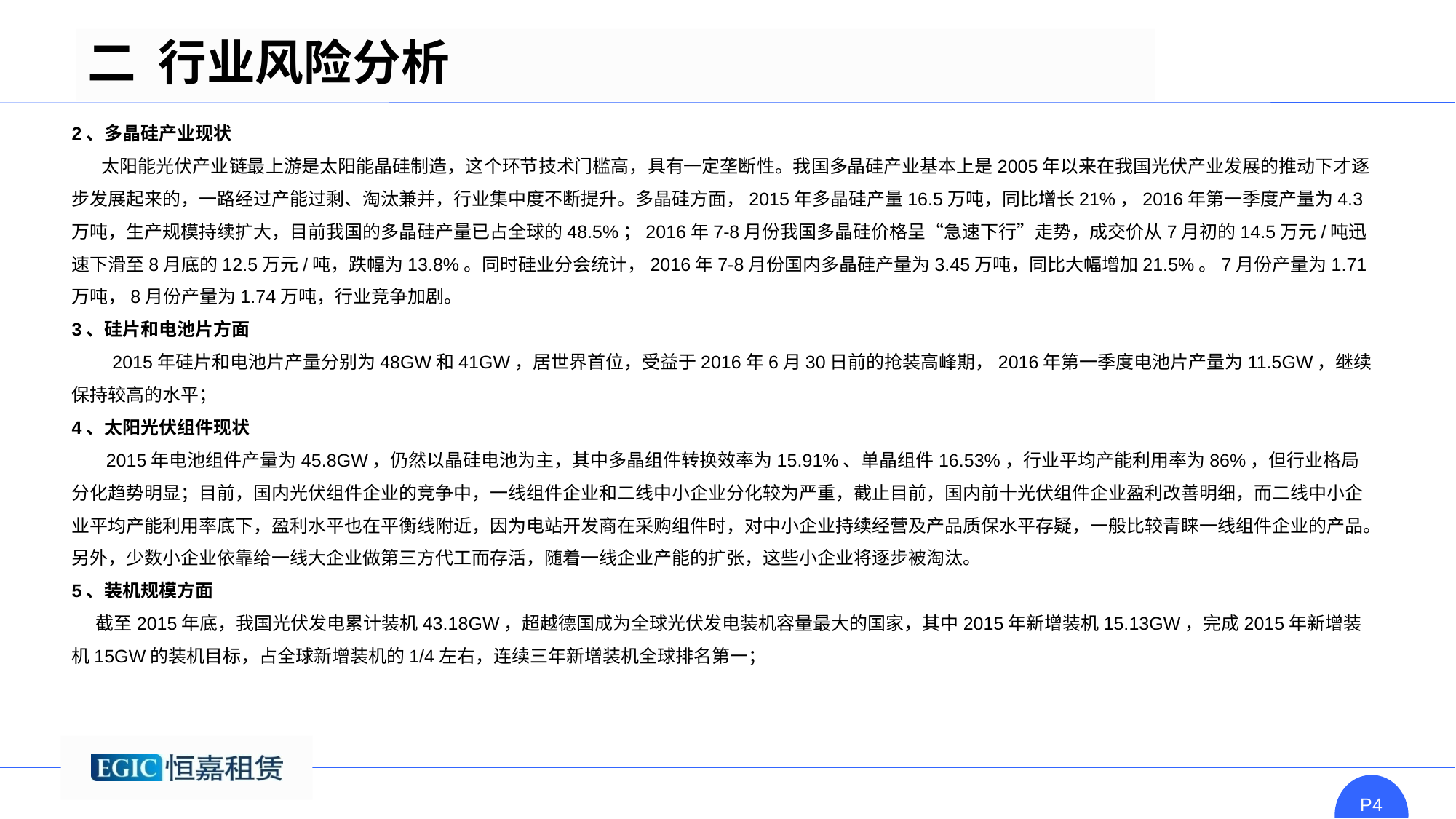

二  行业风险分析
2、多晶硅产业现状
　   太阳能光伏产业链最上游是太阳能晶硅制造，这个环节技术门槛高，具有一定垄断性。我国多晶硅产业基本上是2005年以来在我国光伏产业发展的推动下才逐步发展起来的，一路经过产能过剩、淘汰兼并，行业集中度不断提升。多晶硅方面，2015年多晶硅产量16.5万吨，同比增长21%，2016年第一季度产量为4.3万吨，生产规模持续扩大，目前我国的多晶硅产量已占全球的48.5%；2016年7-8月份我国多晶硅价格呈“急速下行”走势，成交价从7月初的14.5万元/吨迅速下滑至8月底的12.5万元/吨，跌幅为13.8%。同时硅业分会统计，2016年7-8月份国内多晶硅产量为3.45万吨，同比大幅增加21.5%。7月份产量为1.71万吨，8月份产量为1.74万吨，行业竞争加剧。
3、硅片和电池片方面
　　2015年硅片和电池片产量分别为48GW和41GW，居世界首位，受益于2016年6月30日前的抢装高峰期，2016年第一季度电池片产量为11.5GW，继续保持较高的水平；
4、太阳光伏组件现状
　   2015年电池组件产量为45.8GW，仍然以晶硅电池为主，其中多晶组件转换效率为15.91%、单晶组件16.53%，行业平均产能利用率为86%，但行业格局分化趋势明显；目前，国内光伏组件企业的竞争中，一线组件企业和二线中小企业分化较为严重，截止目前，国内前十光伏组件企业盈利改善明细，而二线中小企业平均产能利用率底下，盈利水平也在平衡线附近，因为电站开发商在采购组件时，对中小企业持续经营及产品质保水平存疑，一般比较青睐一线组件企业的产品。另外，少数小企业依靠给一线大企业做第三方代工而存活，随着一线企业产能的扩张，这些小企业将逐步被淘汰。
5、装机规模方面
     截至2015年底，我国光伏发电累计装机43.18GW，超越德国成为全球光伏发电装机容量最大的国家，其中2015年新增装机15.13GW，完成2015年新增装机15GW的装机目标，占全球新增装机的1/4左右，连续三年新增装机全球排名第一；